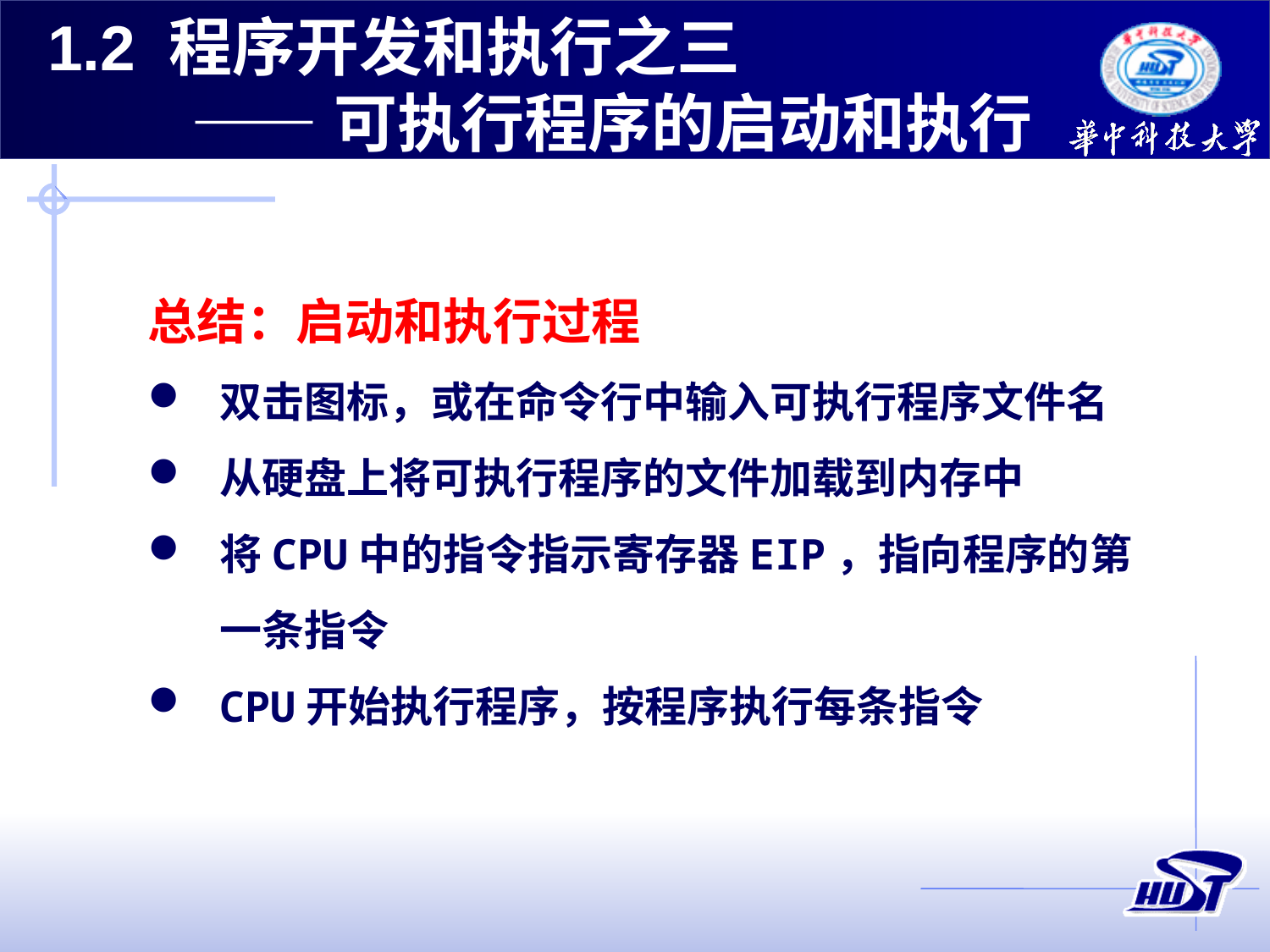

1.2 程序开发和执行之三
          ——可执行程序的启动和执行
总结：启动和执行过程
双击图标，或在命令行中输入可执行程序文件名
从硬盘上将可执行程序的文件加载到内存中
将CPU中的指令指示寄存器EIP，指向程序的第一条指令
CPU开始执行程序，按程序执行每条指令